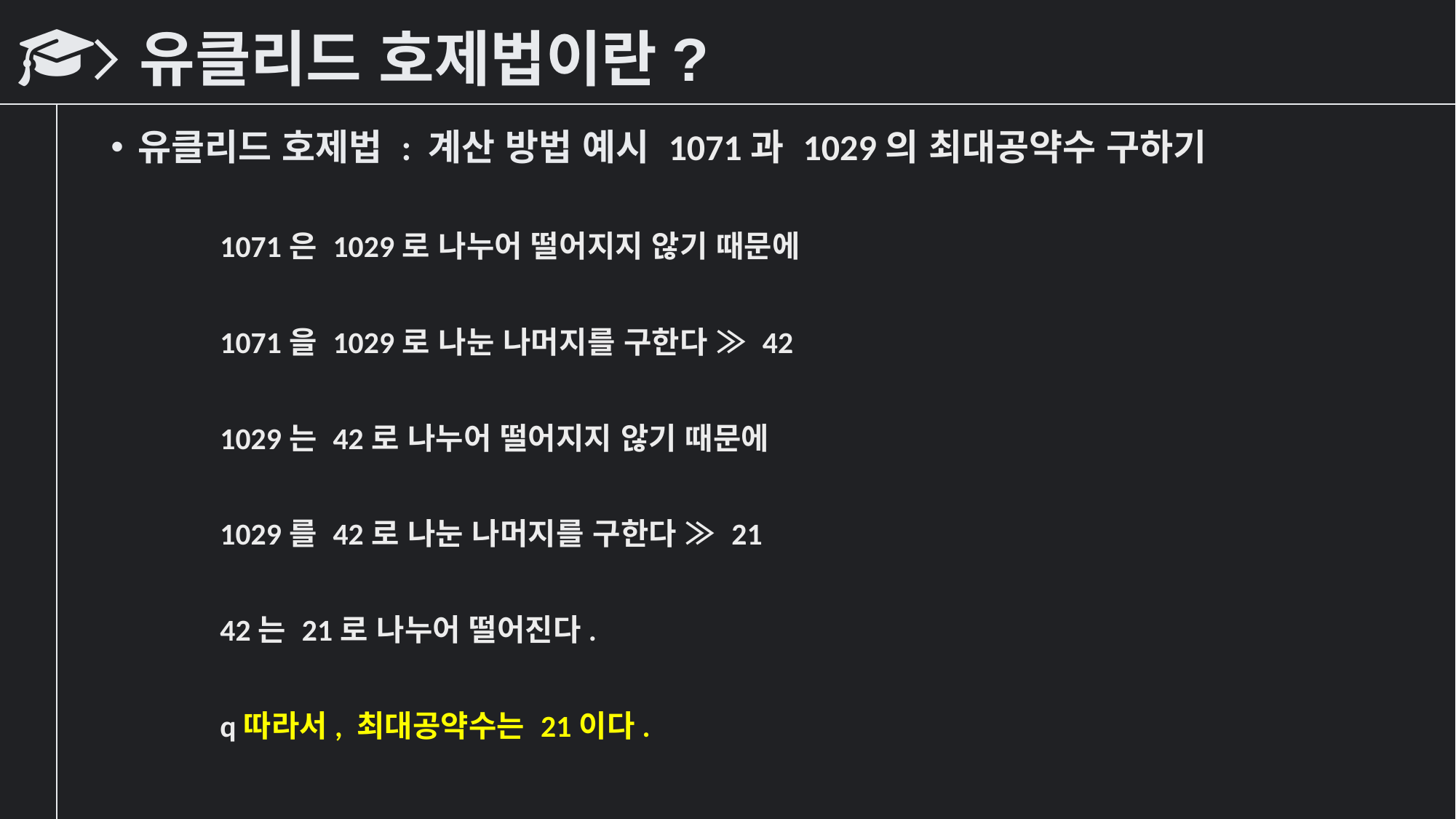

# 유클리드 호제법이란?
유클리드 호제법 : 계산 방법 예시 1071과 1029의 최대공약수 구하기

	1071은 1029로 나누어 떨어지지 않기 때문에

	1071을 1029로 나눈 나머지를 구한다 ≫ 42

	1029는 42로 나누어 떨어지지 않기 때문에

	1029를 42로 나눈 나머지를 구한다 ≫ 21

	42는 21로 나누어 떨어진다.

	q따라서, 최대공약수는 21이다.